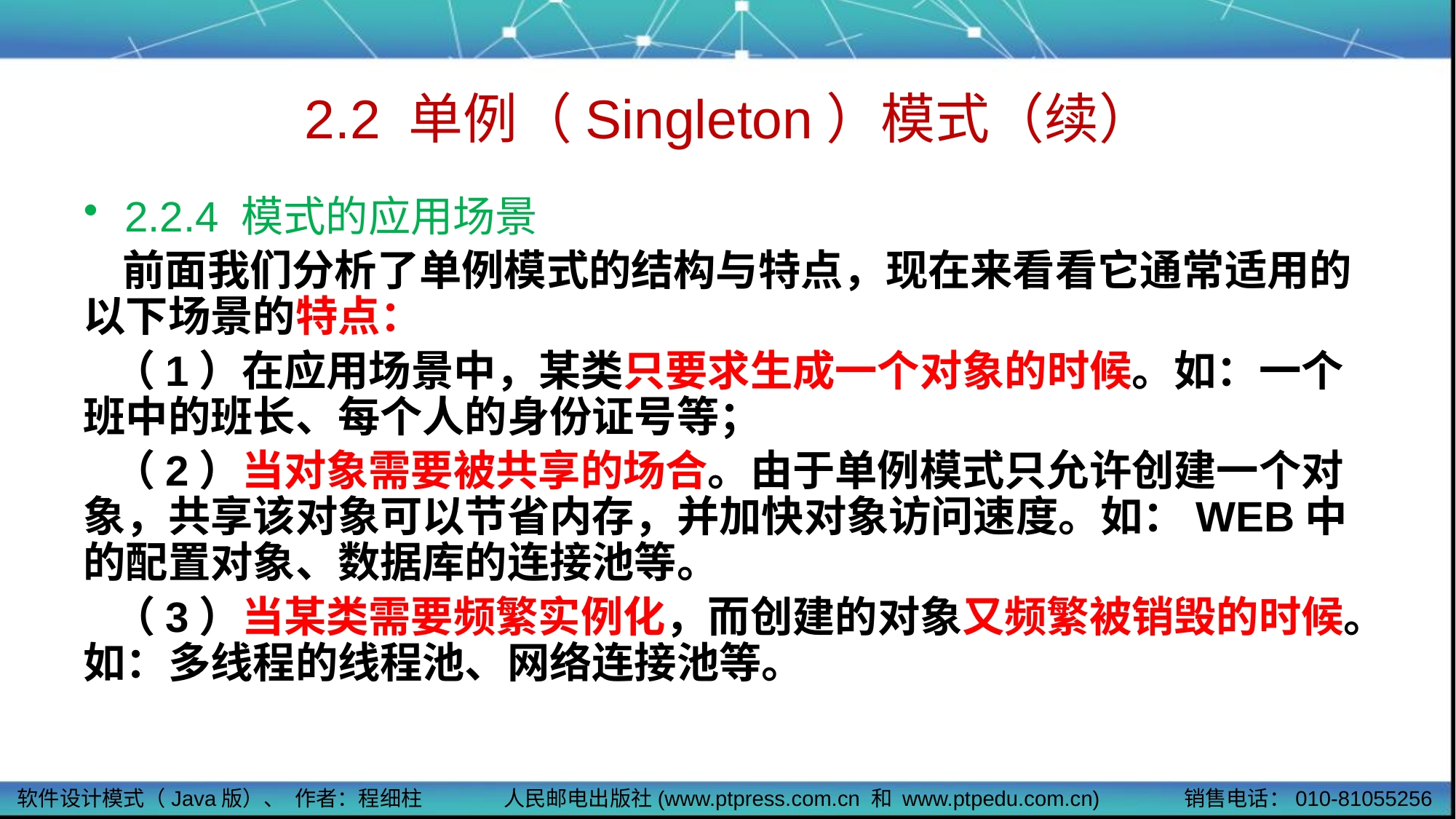

# 2.2 单例（Singleton）模式（续）
2.2.4 模式的应用场景
   前面我们分析了单例模式的结构与特点，现在来看看它通常适用的以下场景的特点：
  （1）在应用场景中，某类只要求生成一个对象的时候。如：一个班中的班长、每个人的身份证号等；
  （2）当对象需要被共享的场合。由于单例模式只允许创建一个对象，共享该对象可以节省内存，并加快对象访问速度。如：WEB中的配置对象、数据库的连接池等。
  （3）当某类需要频繁实例化，而创建的对象又频繁被销毁的时候。如：多线程的线程池、网络连接池等。
软件设计模式（Java版）、  作者：程细柱
人民邮电出版社(www.ptpress.com.cn 和 www.ptpedu.com.cn)
销售电话：010-81055256